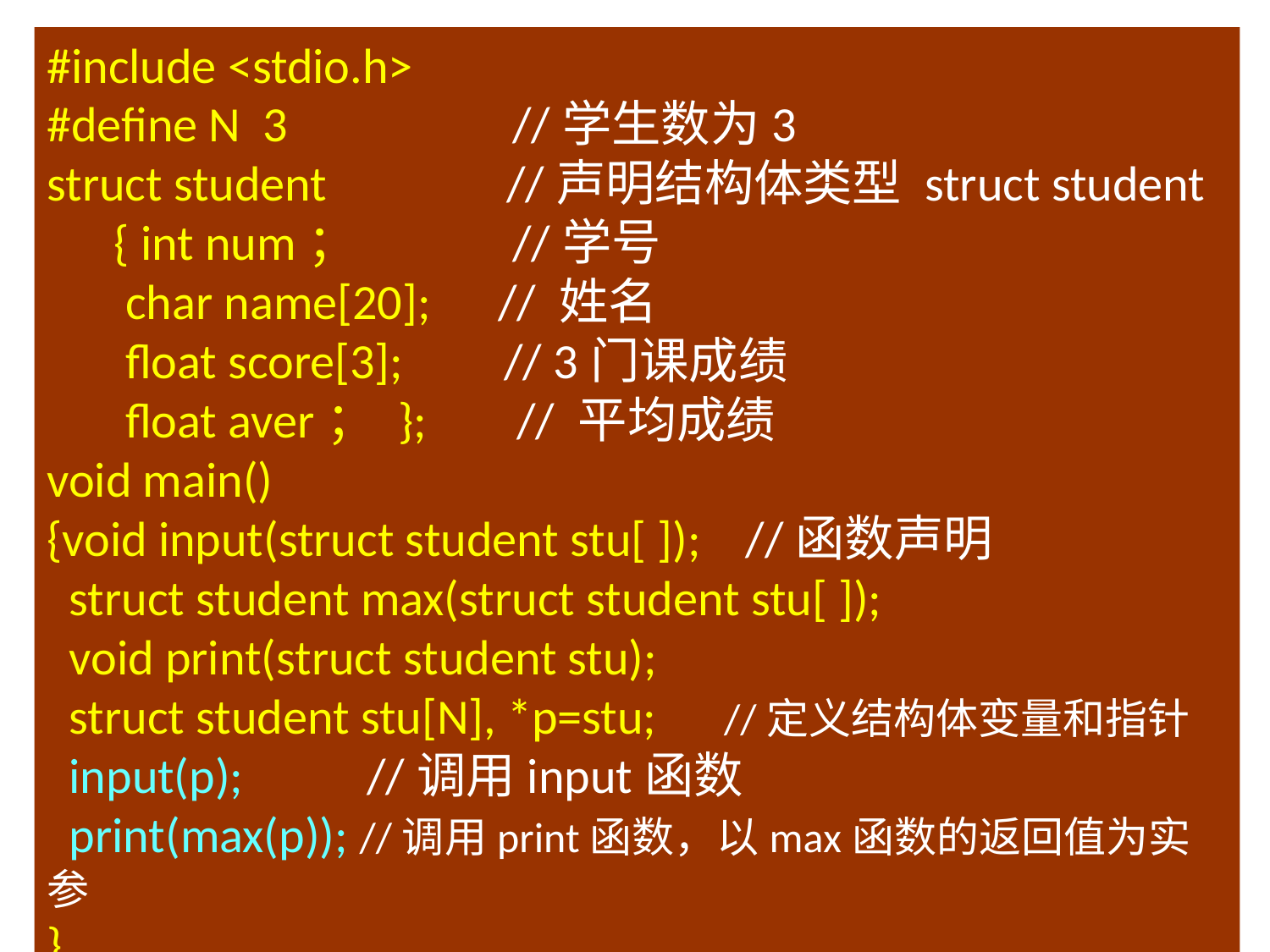

#include <stdio.h>
#define N  3                    //学生数为3
struct student                //声明结构体类型 struct student
      { int num；             //学号
       char name[20];      // 姓名
       float score[3];         // 3门课成绩
       float aver； };        // 平均成绩
void main()
{void input(struct student stu[ ]);    //函数声明
  struct student max(struct student stu[ ]);
  void print(struct student stu);
  struct student stu[N], *p=stu;      //定义结构体变量和指针
  input(p);           //调用input函数
  print(max(p)); //调用print函数，以max函数的返回值为实参
}